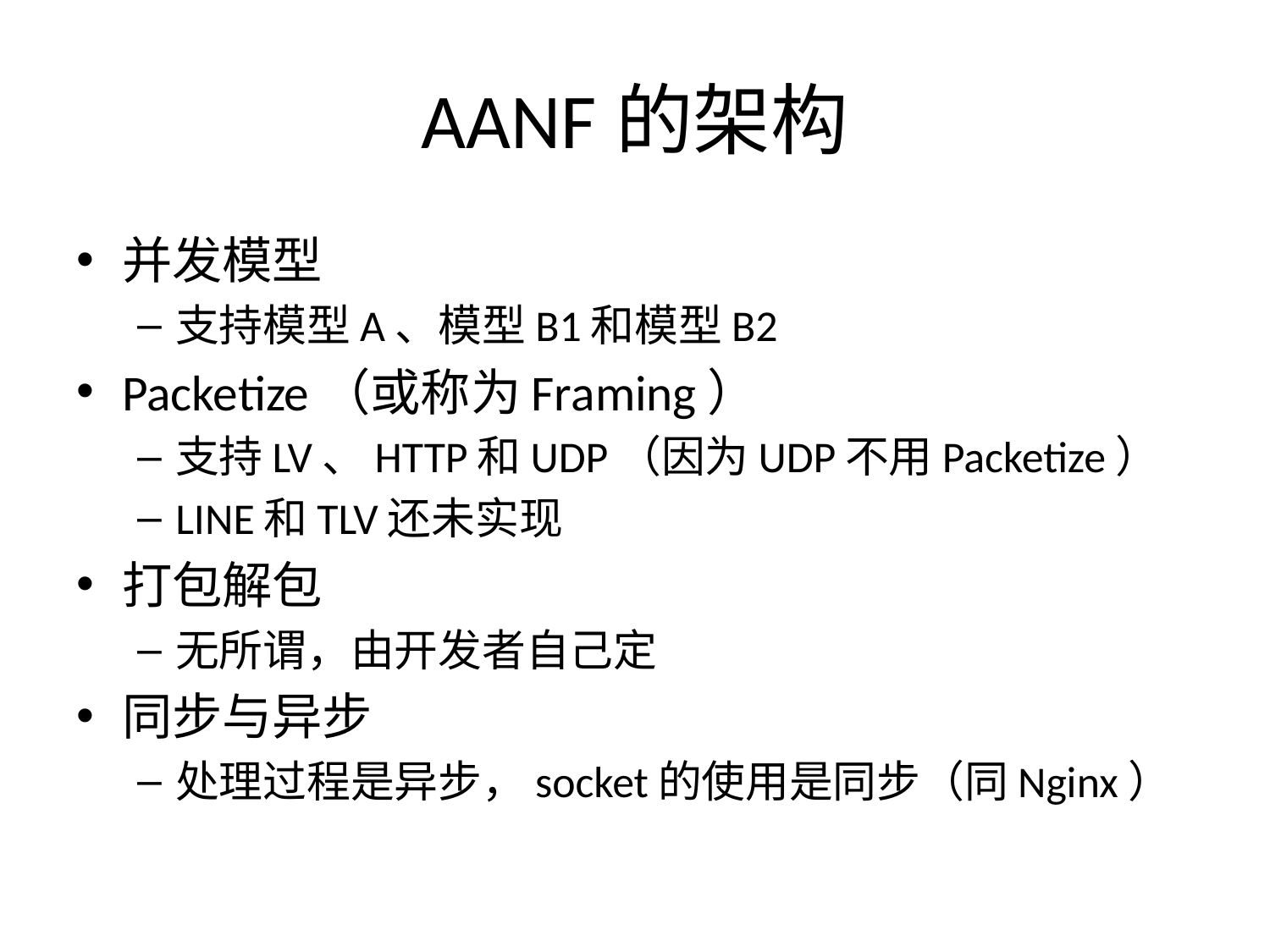

# AANF的架构
并发模型
支持模型A、模型B1和模型B2
Packetize（或称为Framing）
支持LV、HTTP和UDP（因为UDP不用Packetize）
LINE和TLV还未实现
打包解包
无所谓，由开发者自己定
同步与异步
处理过程是异步，socket的使用是同步（同Nginx）